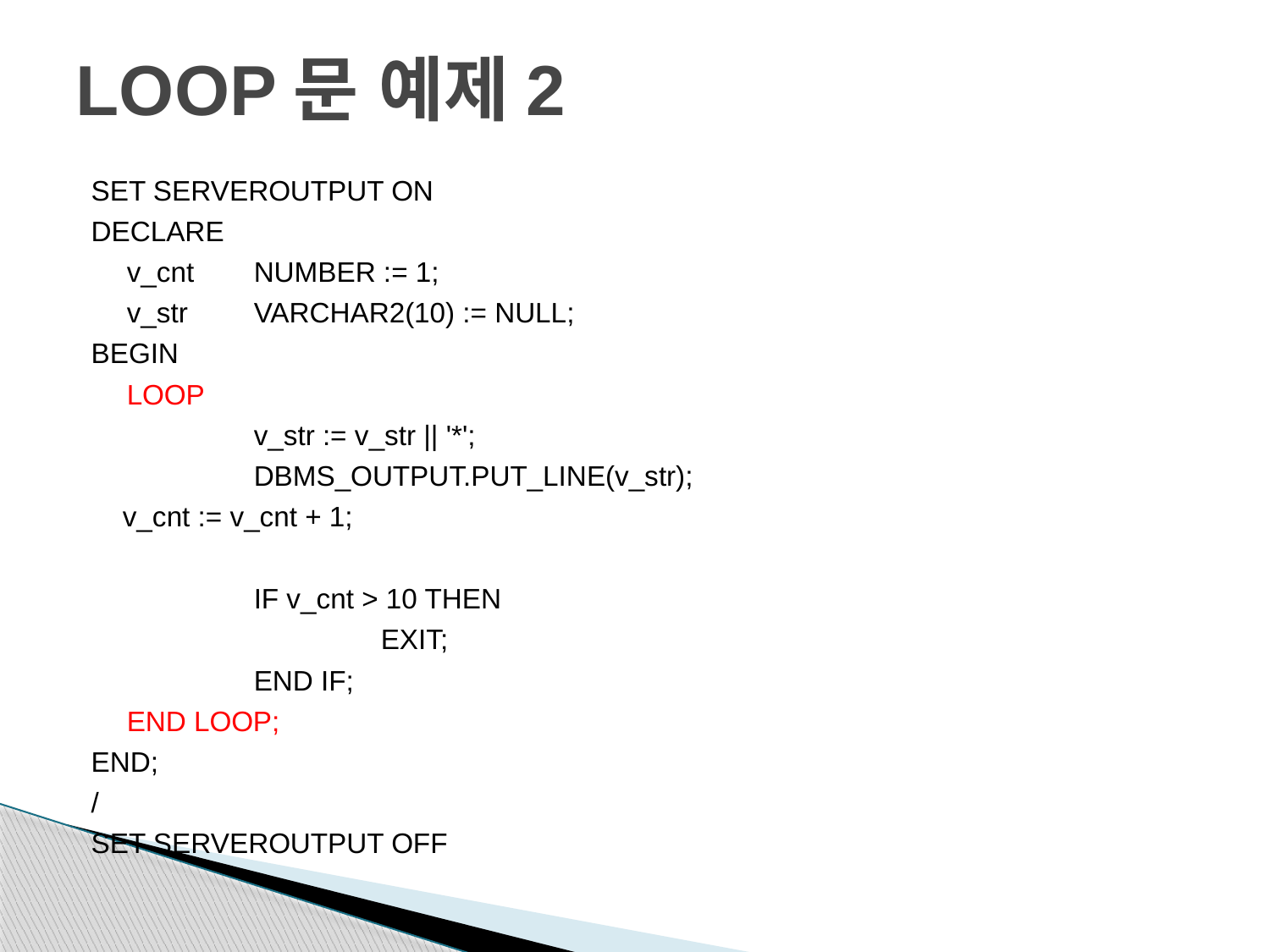

# LOOP문 예제2
SET SERVEROUTPUT ON
DECLARE
	v_cnt	NUMBER := 1;
	v_str	VARCHAR2(10) := NULL;
BEGIN
	LOOP
		v_str := v_str || '*';
		DBMS_OUTPUT.PUT_LINE(v_str);
    v_cnt := v_cnt + 1;

		IF v_cnt > 10 THEN
			EXIT;
		END IF;
	END LOOP;
END;
/
SET SERVEROUTPUT OFF